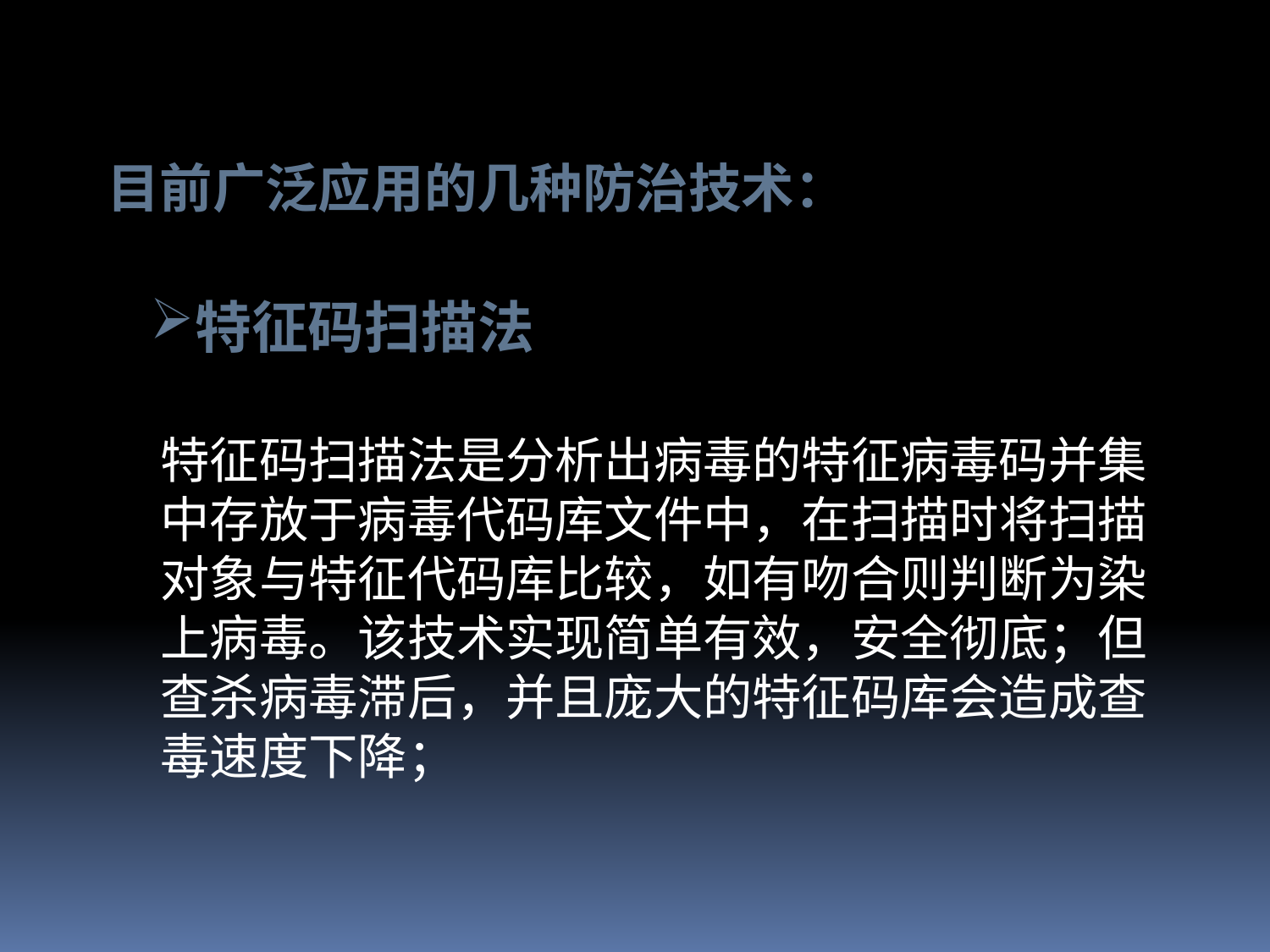

目前广泛应用的几种防治技术：
特征码扫描法
特征码扫描法是分析出病毒的特征病毒码并集中存放于病毒代码库文件中，在扫描时将扫描对象与特征代码库比较，如有吻合则判断为染上病毒。该技术实现简单有效，安全彻底；但查杀病毒滞后，并且庞大的特征码库会造成查毒速度下降；